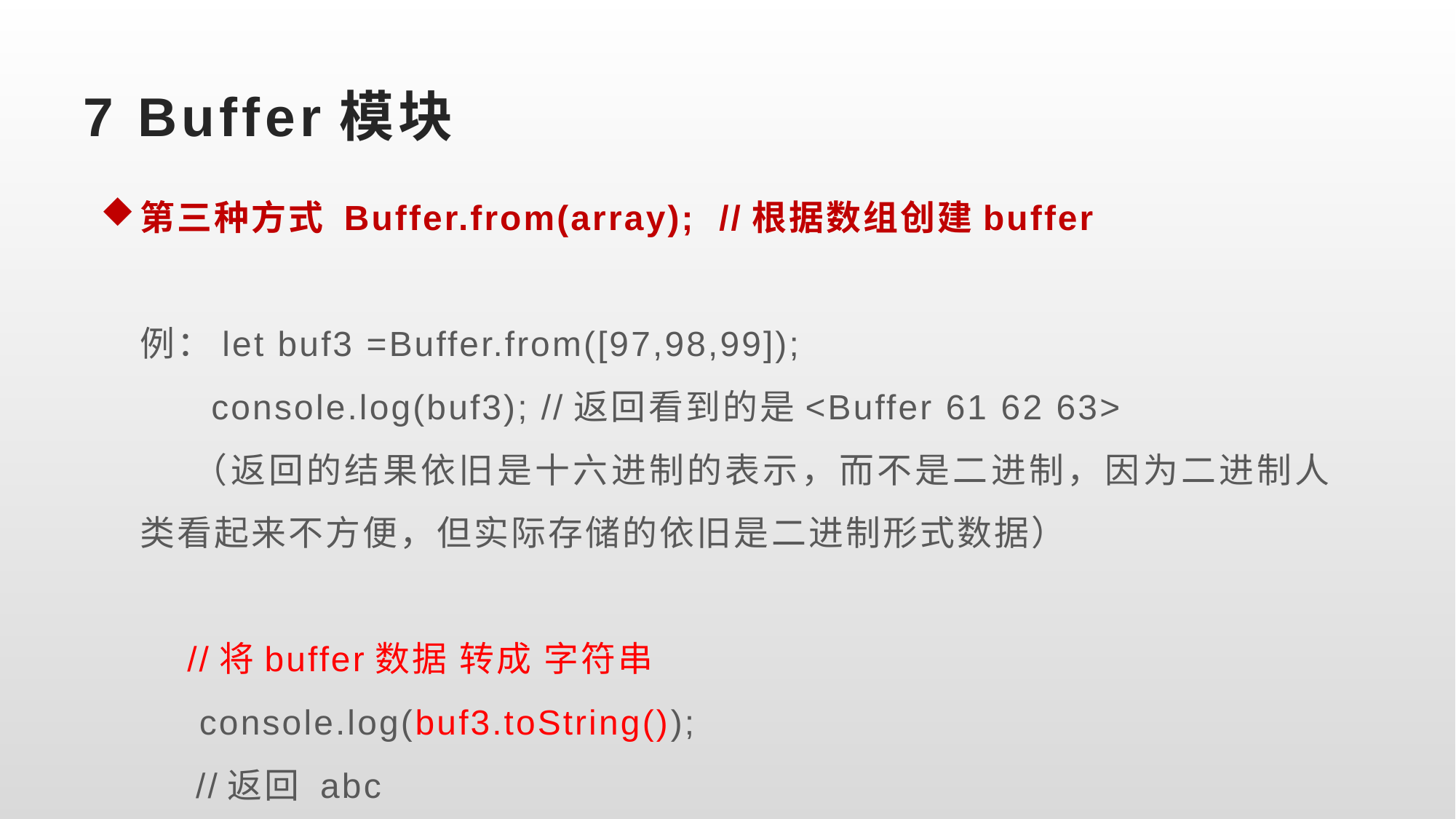

# 7 Buffer模块
第三种方式 Buffer.from(array);  //根据数组创建buffer

	例：let buf3 =Buffer.from([97,98,99]);
	      console.log(buf3); //返回看到的是<Buffer 61 62 63>
	    （返回的结果依旧是十六进制的表示，而不是二进制，因为二进制人类看起来不方便，但实际存储的依旧是二进制形式数据）

	    //将buffer数据 转成 字符串
	     console.log(buf3.toString());
        //返回 abc